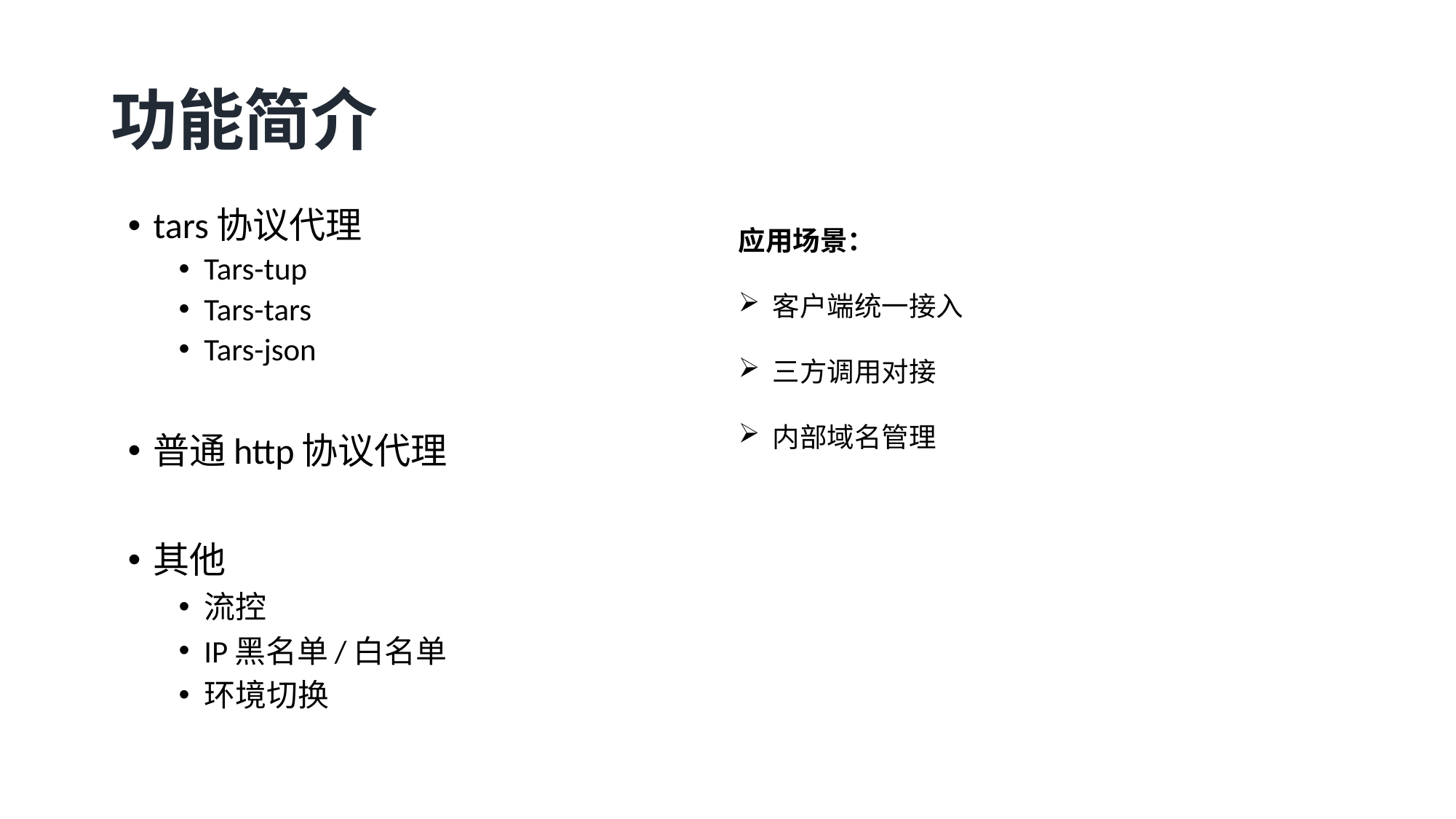

# 功能简介
tars协议代理
Tars-tup
Tars-tars
Tars-json

普通http协议代理

其他
流控
IP黑名单/白名单
环境切换

应用场景：

客户端统一接入

三方调用对接

内部域名管理